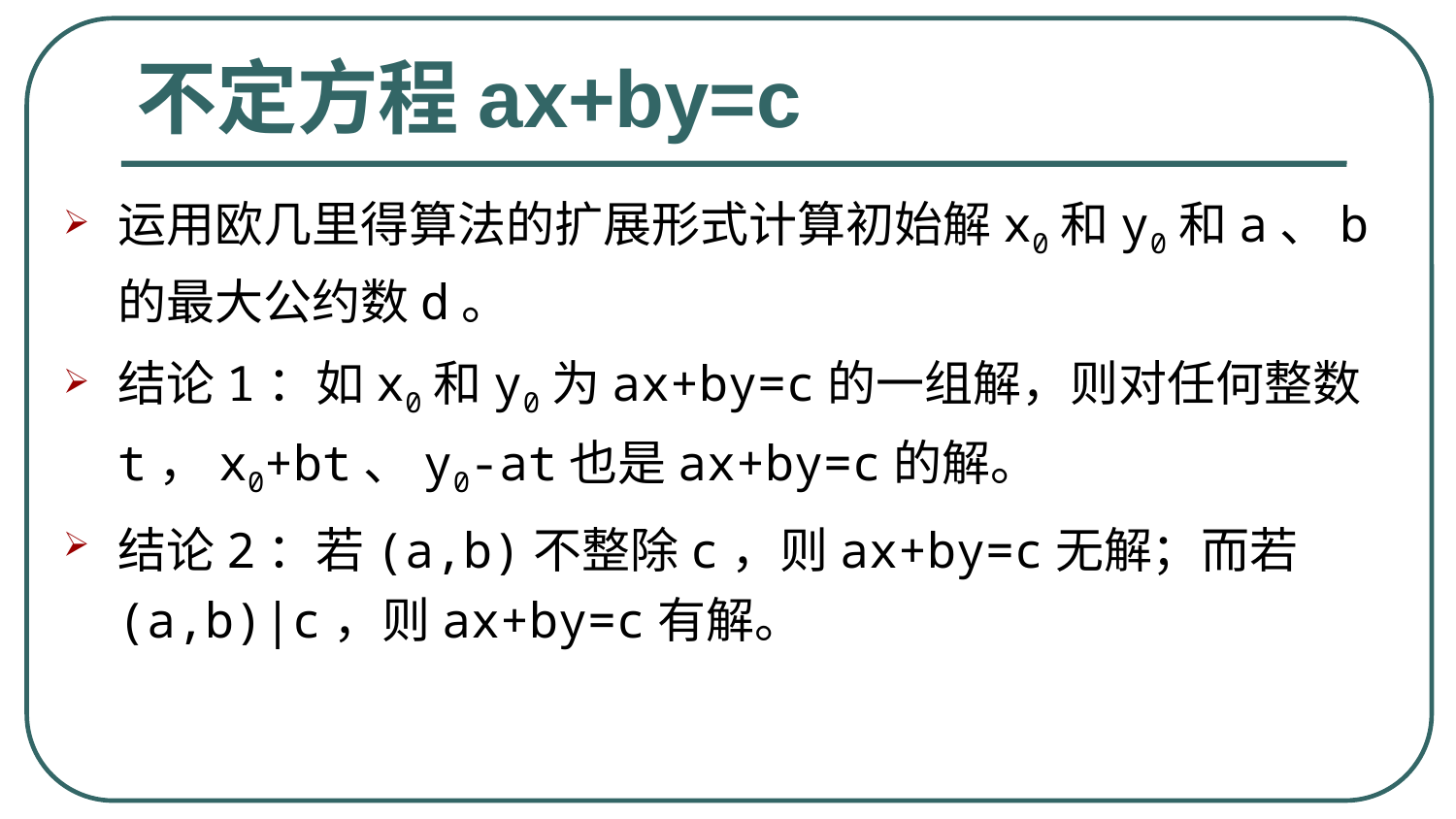

# 不定方程ax+by=c
运用欧几里得算法的扩展形式计算初始解x0和y0和a、b的最大公约数d。
结论1：如x0和y0为ax+by=c的一组解，则对任何整数t，x0+bt、y0-at也是ax+by=c的解。
结论2：若(a,b)不整除c，则ax+by=c无解；而若(a,b)|c，则ax+by=c有解。